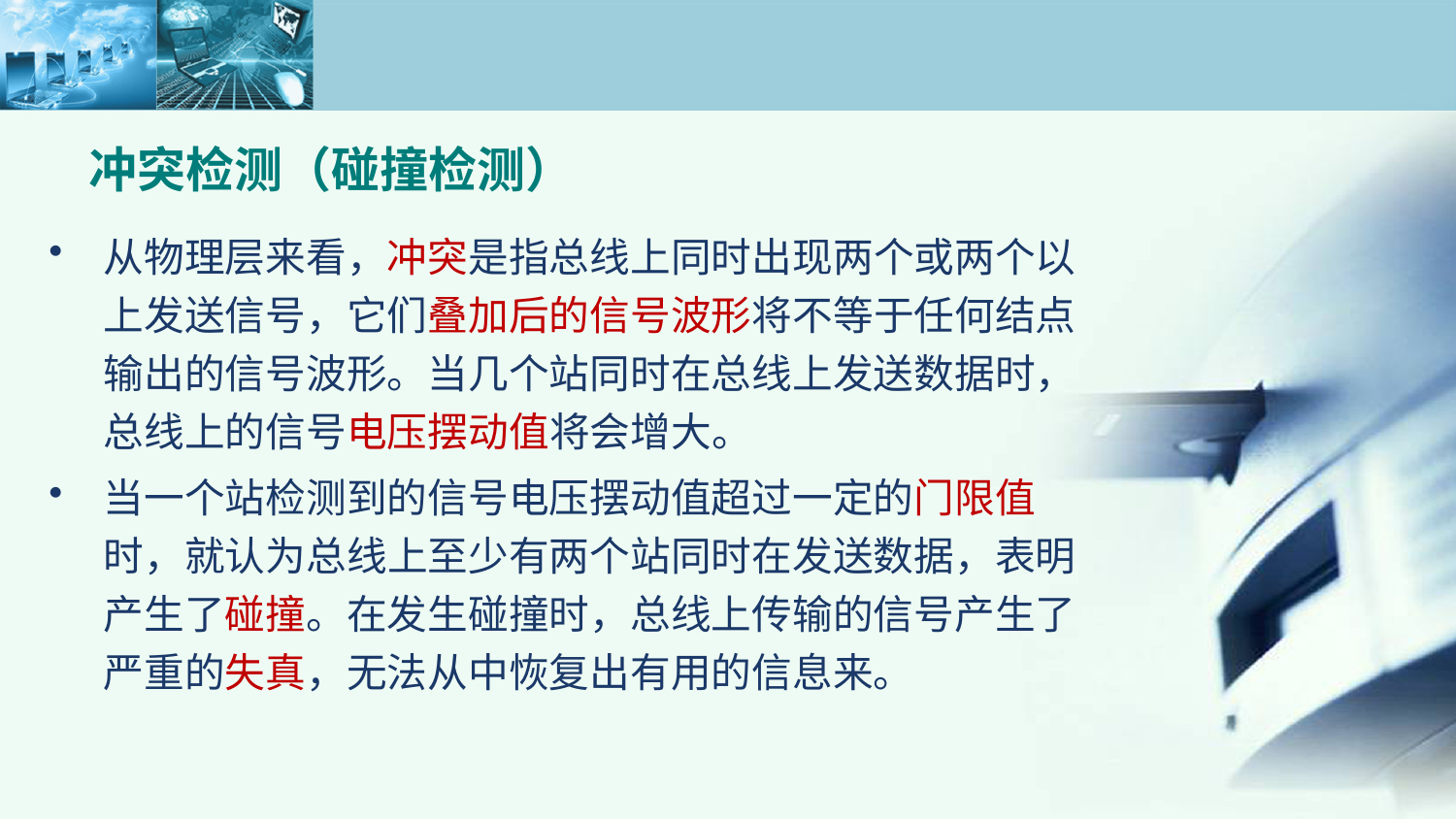

# 冲突检测（碰撞检测）
从物理层来看，冲突是指总线上同时出现两个或两个以上发送信号，它们叠加后的信号波形将不等于任何结点输出的信号波形。当几个站同时在总线上发送数据时，总线上的信号电压摆动值将会增大。
当一个站检测到的信号电压摆动值超过一定的门限值时，就认为总线上至少有两个站同时在发送数据，表明产生了碰撞。在发生碰撞时，总线上传输的信号产生了严重的失真，无法从中恢复出有用的信息来。